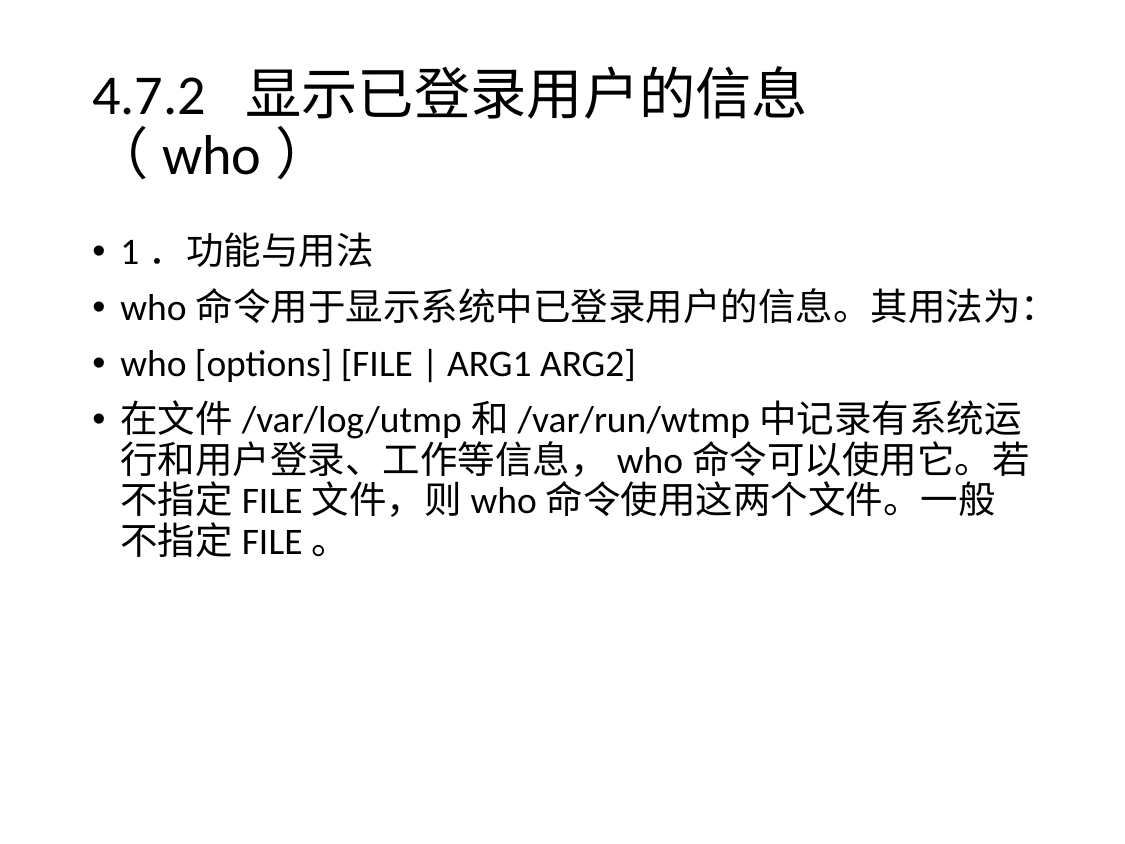

# 4.7.2  显示已登录用户的信息（who）
1．功能与用法
who命令用于显示系统中已登录用户的信息。其用法为：
who [options] [FILE | ARG1 ARG2]
在文件/var/log/utmp和/var/run/wtmp中记录有系统运行和用户登录、工作等信息，who命令可以使用它。若不指定FILE文件，则who命令使用这两个文件。一般不指定FILE。